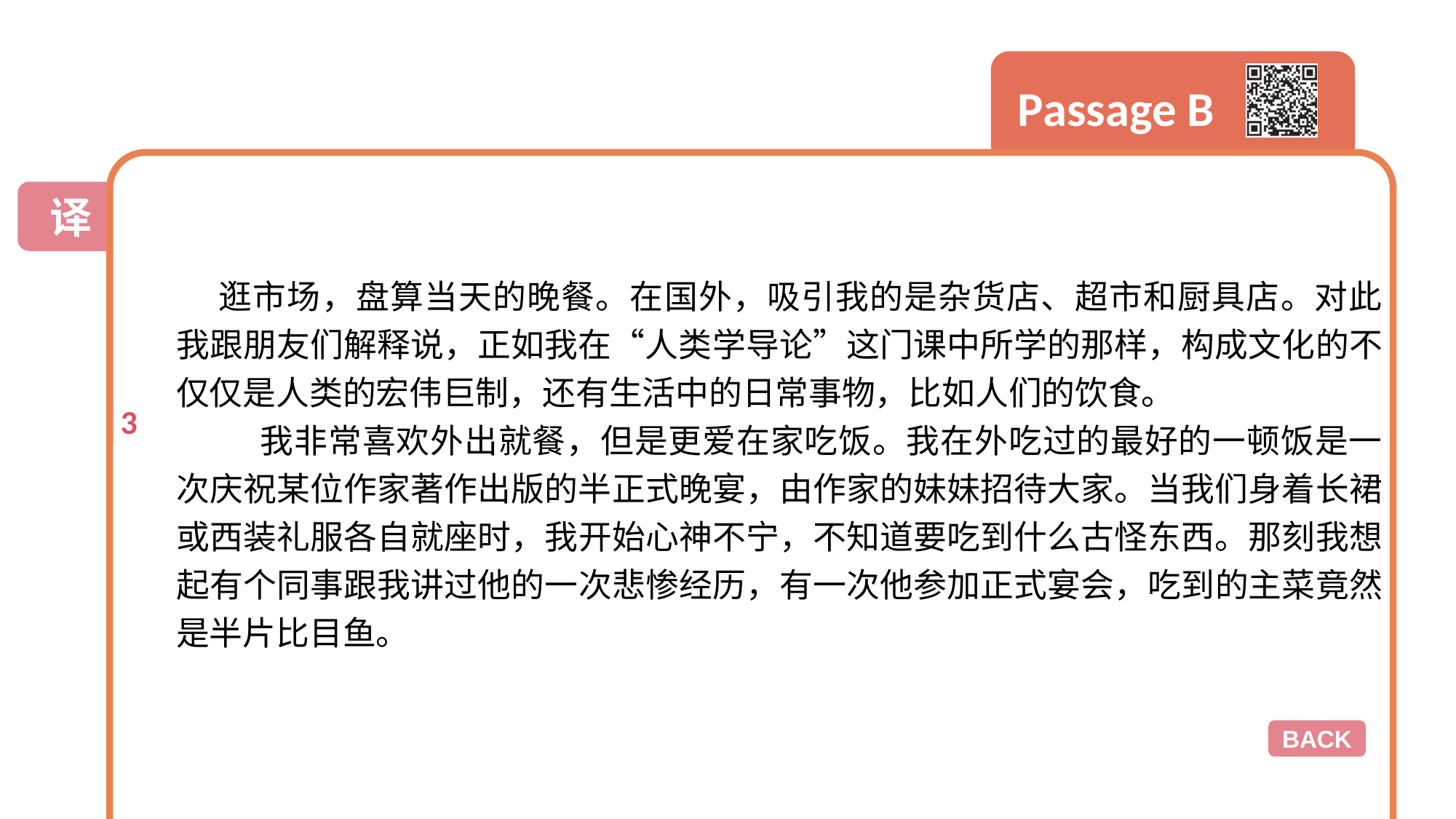

逛市场，盘算当天的晚餐。在国外，吸引我的是杂货店、超市和厨具店。对此我跟朋友们解释说，正如我在“人类学导论”这门课中所学的那样，构成文化的不仅仅是人类的宏伟巨制，还有生活中的日常事物，比如人们的饮食。
    我非常喜欢外出就餐，但是更爱在家吃饭。我在外吃过的最好的一顿饭是一次庆祝某位作家著作出版的半正式晚宴，由作家的妹妹招待大家。当我们身着长裙或西装礼服各自就座时，我开始心神不宁，不知道要吃到什么古怪东西。那刻我想起有个同事跟我讲过他的一次悲惨经历，有一次他参加正式宴会，吃到的主菜竟然是半片比目鱼。

3

BACK